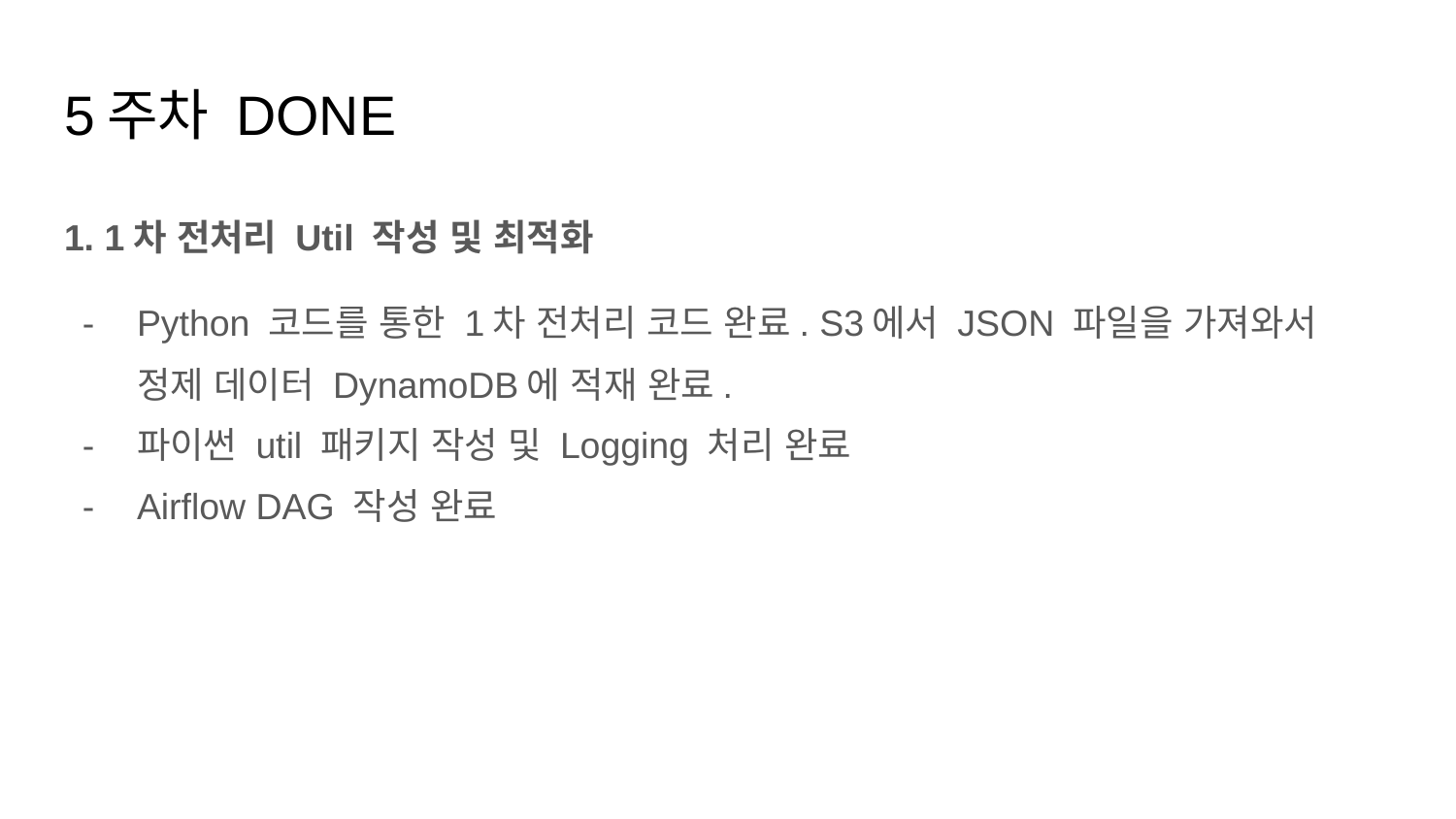

# 5주차 DONE
1. 1차 전처리 Util 작성 및 최적화
Python 코드를 통한 1차 전처리 코드 완료. S3에서 JSON 파일을 가져와서 정제 데이터 DynamoDB에 적재 완료.
파이썬 util 패키지 작성 및 Logging 처리 완료
Airflow DAG 작성 완료